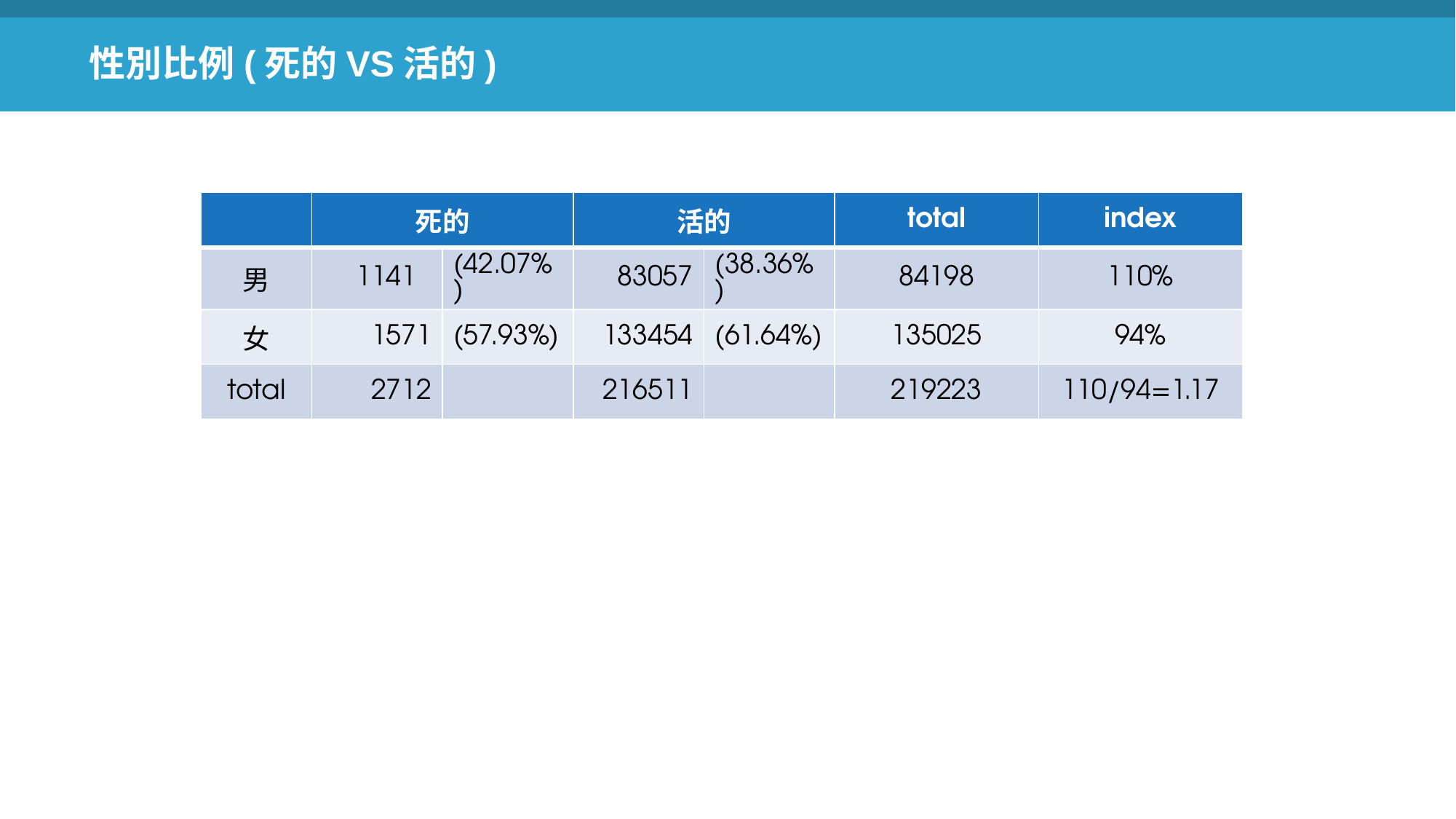

性別比例(死的VS活的)
|  | 死的 |  | 活的 |  | total | index |
| --- | --- | --- | --- | --- | --- | --- |
| 男 | 1141 | (42.07%) | 83057 | (38.36%) | 84198 | 110% |
| 女 | 1571 | (57.93%) | 133454 | (61.64%) | 135025 | 94% |
| total | 2712 |  | 216511 |  | 219223 | 110/94=1.17 |